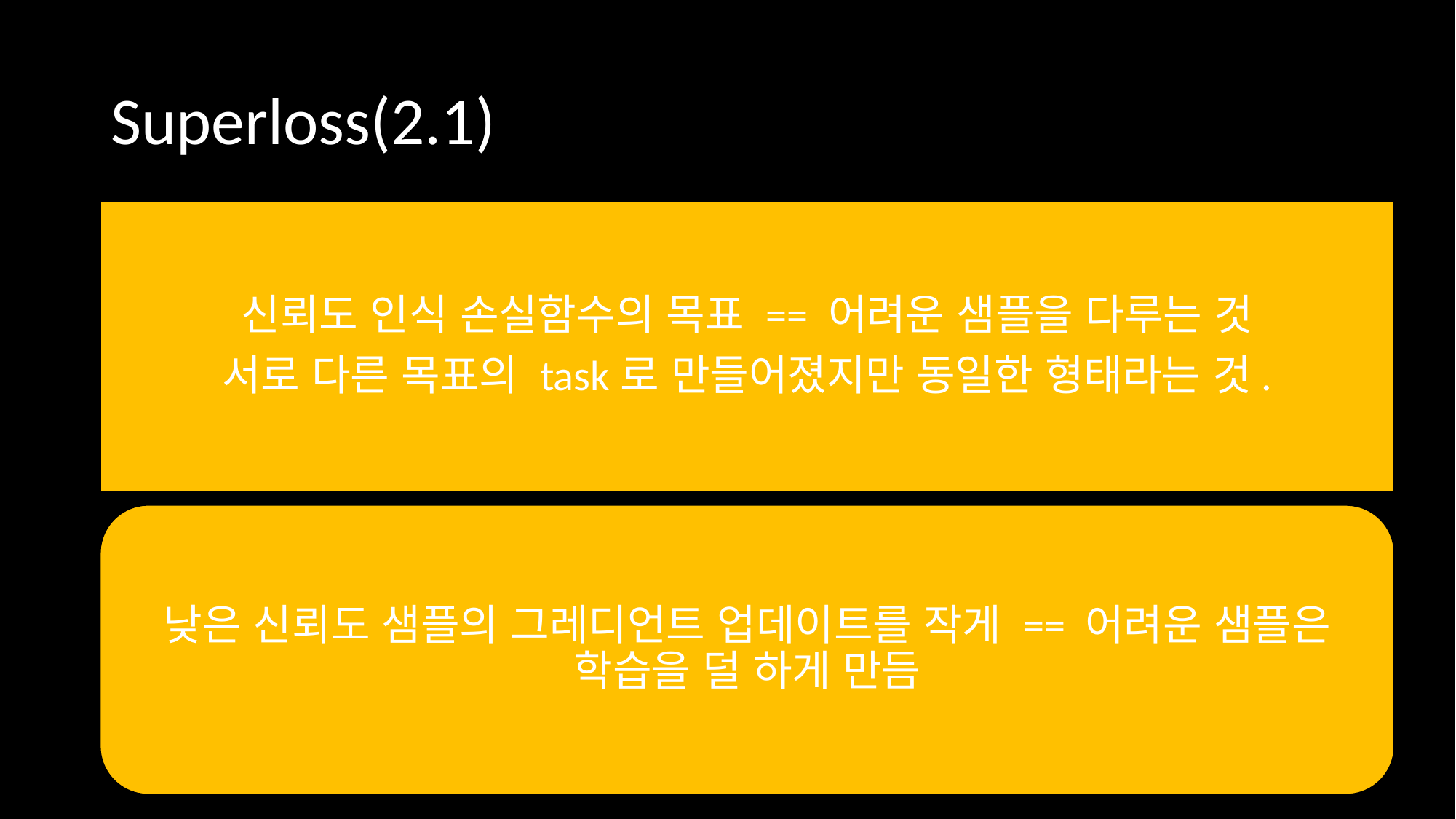

# Superloss(2.1)
신뢰도 인식 손실함수의 목표 == 어려운 샘플을 다루는 것
서로 다른 목표의 task로 만들어졌지만 동일한 형태라는 것.
낮은 신뢰도 샘플의 그레디언트 업데이트를 작게 == 어려운 샘플은 학습을 덜 하게 만듬